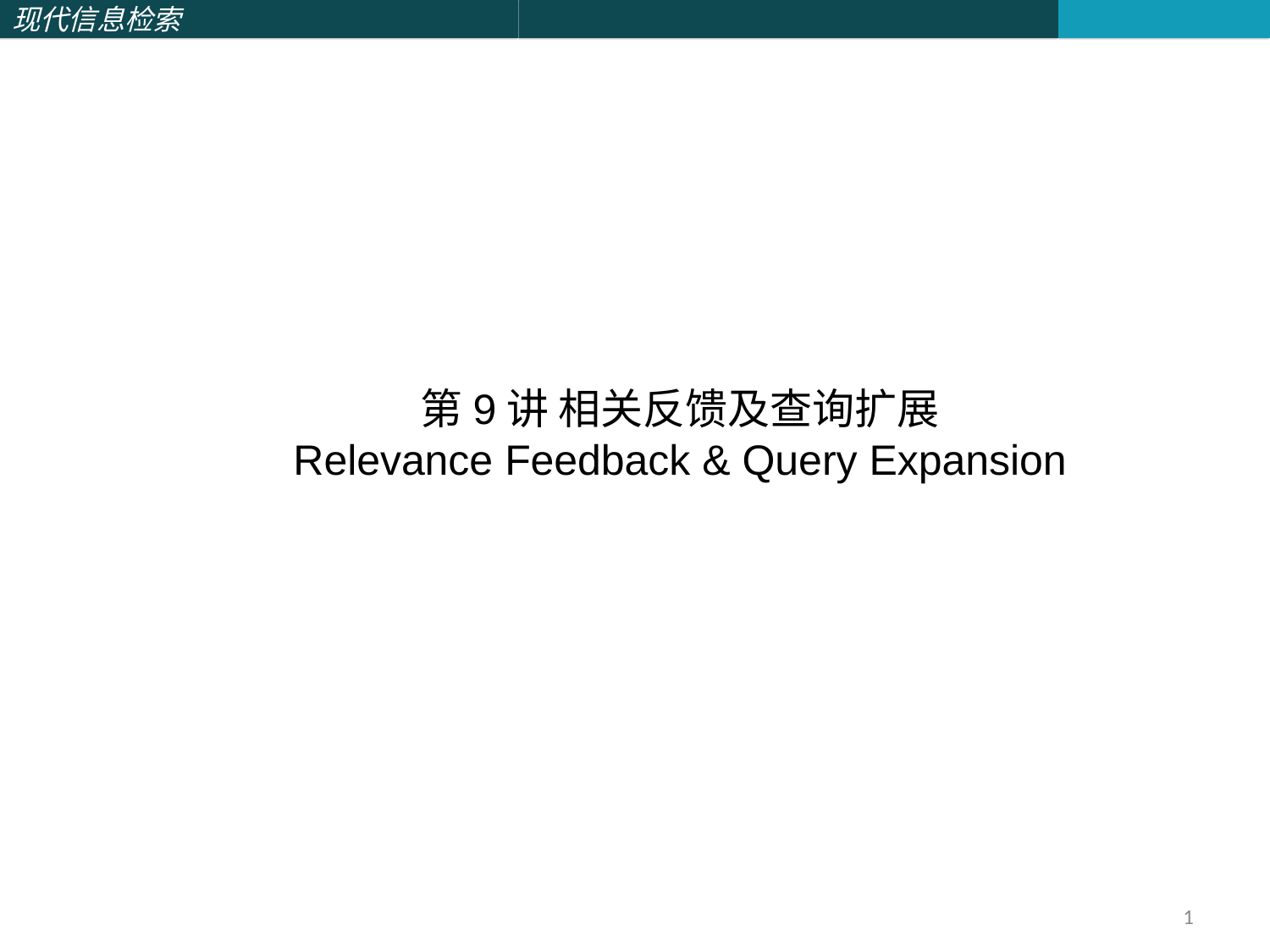

第9讲 相关反馈及查询扩展
Relevance Feedback & Query Expansion
1